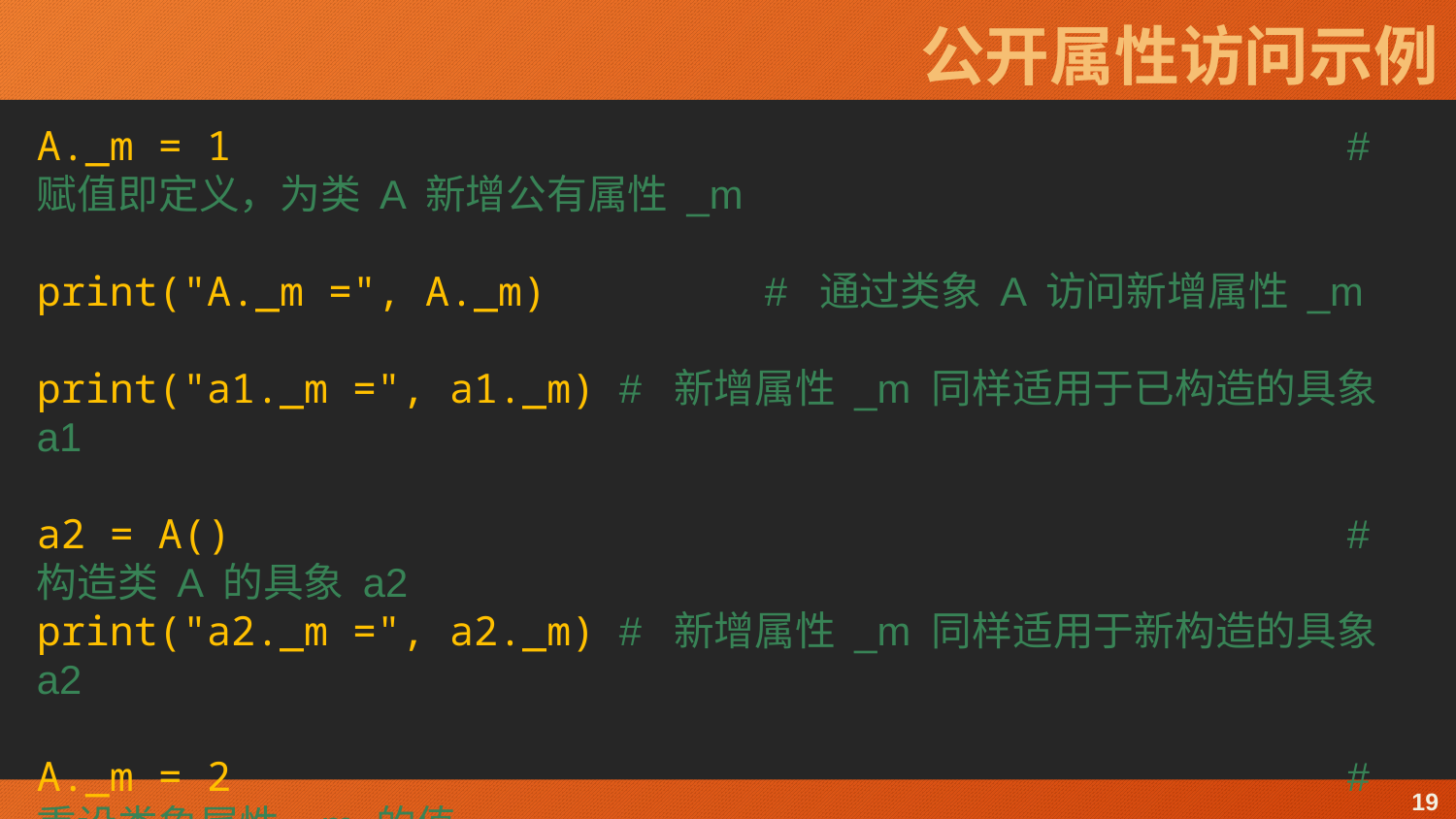

# 公开属性访问示例
A._m = 1								#  赋值即定义，为类 A 新增公有属性 _m

print("A._m =", A._m)		#  通过类象 A 访问新增属性 _m

print("a1._m =", a1._m)	#  新增属性 _m 同样适用于已构造的具象 a1

a2 = A()								#  构造类 A 的具象 a2
print("a2._m =", a2._m)	#  新增属性 _m 同样适用于新构造的具象 a2

A._m = 2								#  重设类象属性 _m 的值
print("A._m =", A._m)		#  2
print("a1._m =", a1._m)	#  2，共享类象的属性
print("a2._m =", a2._m)	#  2，共享类象的属性
19